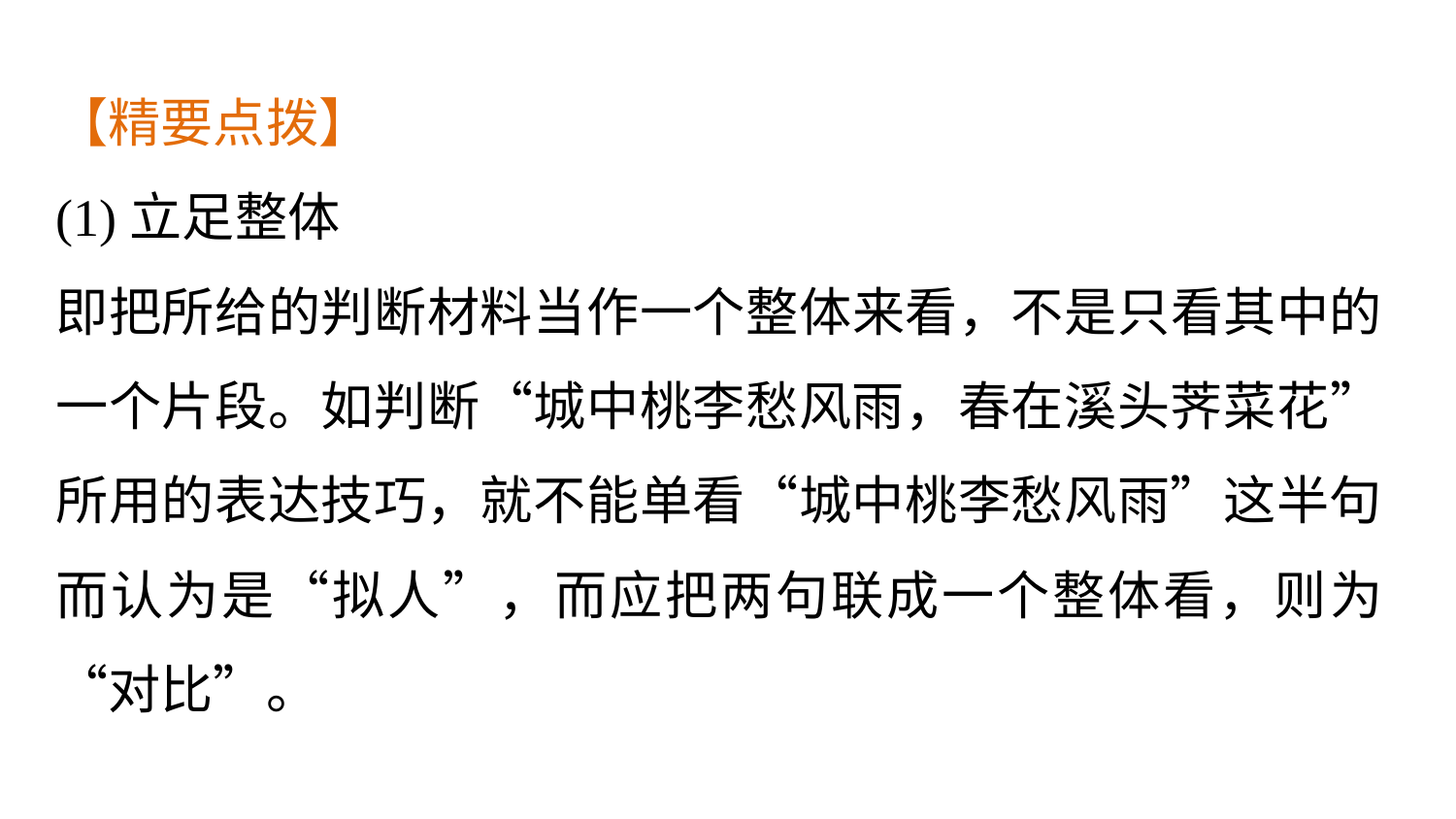

【精要点拨】
(1)立足整体
即把所给的判断材料当作一个整体来看，不是只看其中的一个片段。如判断“城中桃李愁风雨，春在溪头荠菜花”所用的表达技巧，就不能单看“城中桃李愁风雨”这半句而认为是“拟人”，而应把两句联成一个整体看，则为“对比”。